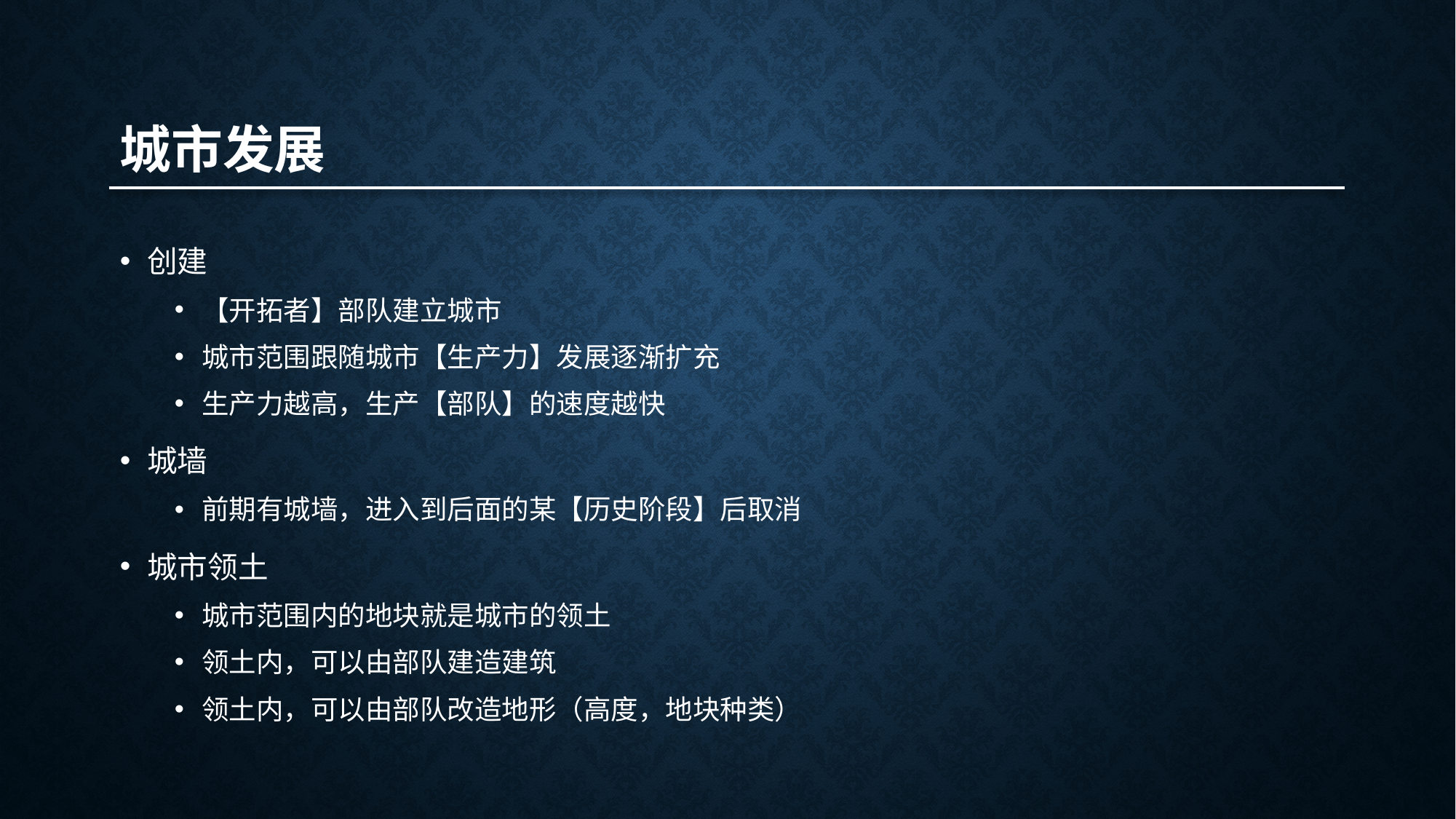

# 城市发展
创建
【开拓者】部队建立城市
城市范围跟随城市【生产力】发展逐渐扩充
生产力越高，生产【部队】的速度越快
城墙
前期有城墙，进入到后面的某【历史阶段】后取消
城市领土
城市范围内的地块就是城市的领土
领土内，可以由部队建造建筑
领土内，可以由部队改造地形（高度，地块种类）